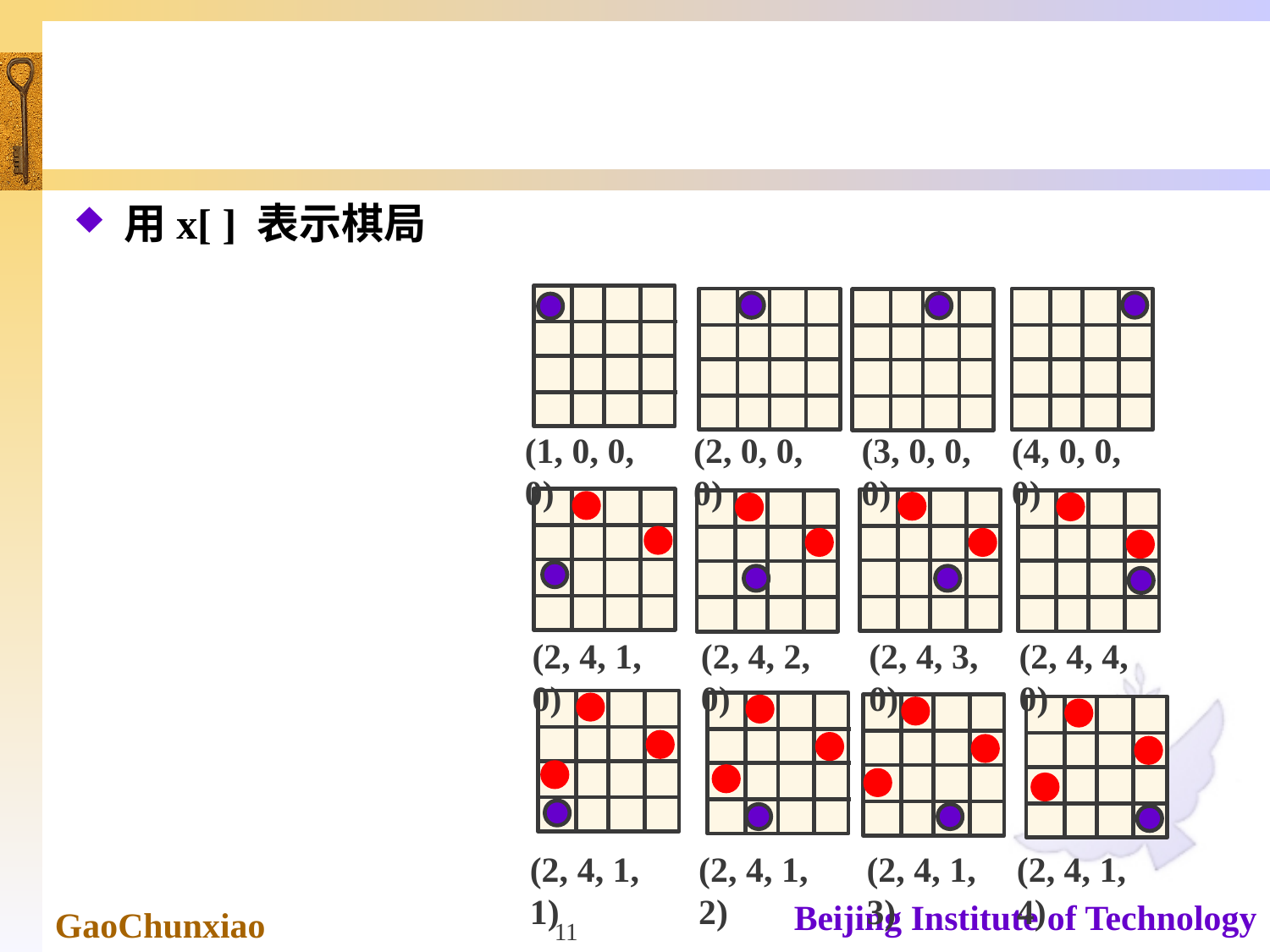

#
用x[ ] 表示棋局

(1, 0, 0, 0)
(2, 0, 0, 0)
(3, 0, 0, 0)
(4, 0, 0, 0)

(2, 4, 1, 0)
(2, 4, 2, 0)
(2, 4, 3, 0)
(2, 4, 4, 0)

(2, 4, 1, 1)
(2, 4, 1, 2)
(2, 4, 1, 3)
(2, 4, 1, 4)
11